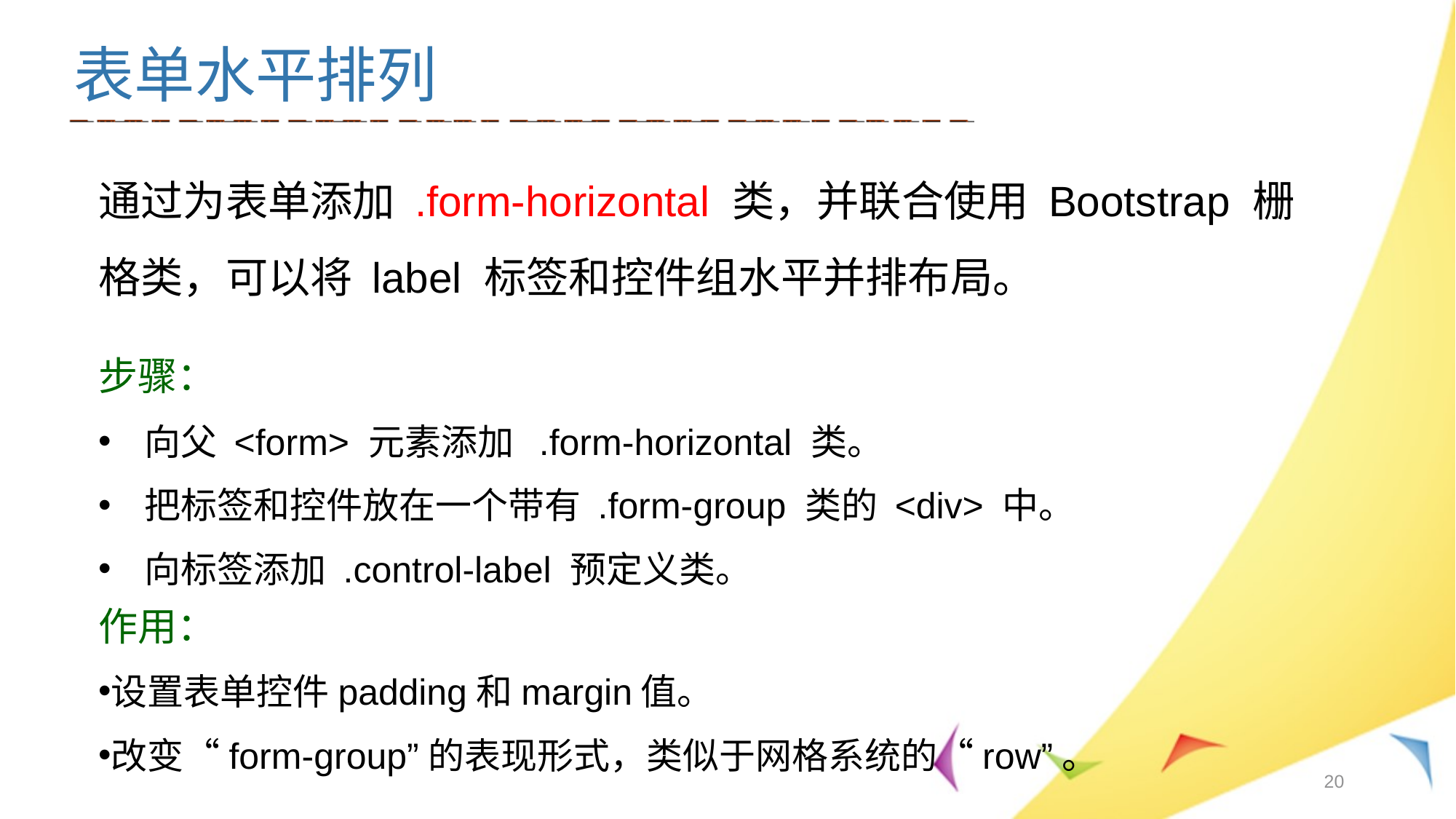

表单水平排列
通过为表单添加 .form-horizontal 类，并联合使用 Bootstrap 栅格类，可以将 label 标签和控件组水平并排布局。
步骤：
   向父 <form> 元素添加  .form-horizontal 类。
   把标签和控件放在一个带有 .form-group 类的 <div> 中。
   向标签添加 .control-label 预定义类。
作用：
设置表单控件padding和margin值。
改变“form-group”的表现形式，类似于网格系统的“row”。
20